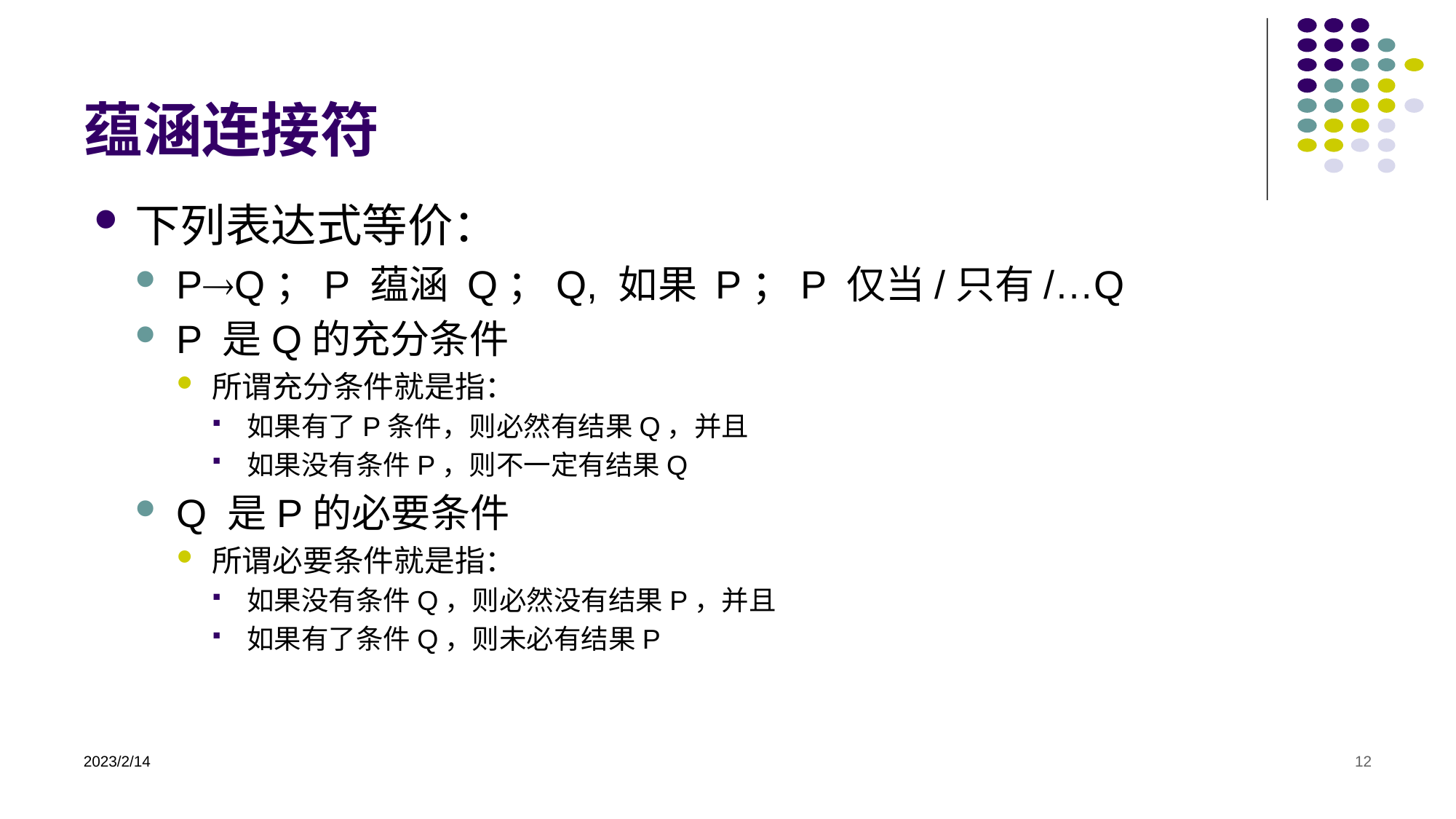

# 蕴涵连接符
下列表达式等价：
P→Q；P 蕴涵 Q；Q, 如果 P；P 仅当/只有/…Q
P 是Q的充分条件
所谓充分条件就是指：
如果有了P条件，则必然有结果Q，并且
如果没有条件P，则不一定有结果Q
Q 是P的必要条件
所谓必要条件就是指：
如果没有条件Q，则必然没有结果P，并且
如果有了条件Q，则未必有结果P
2023/2/14
12